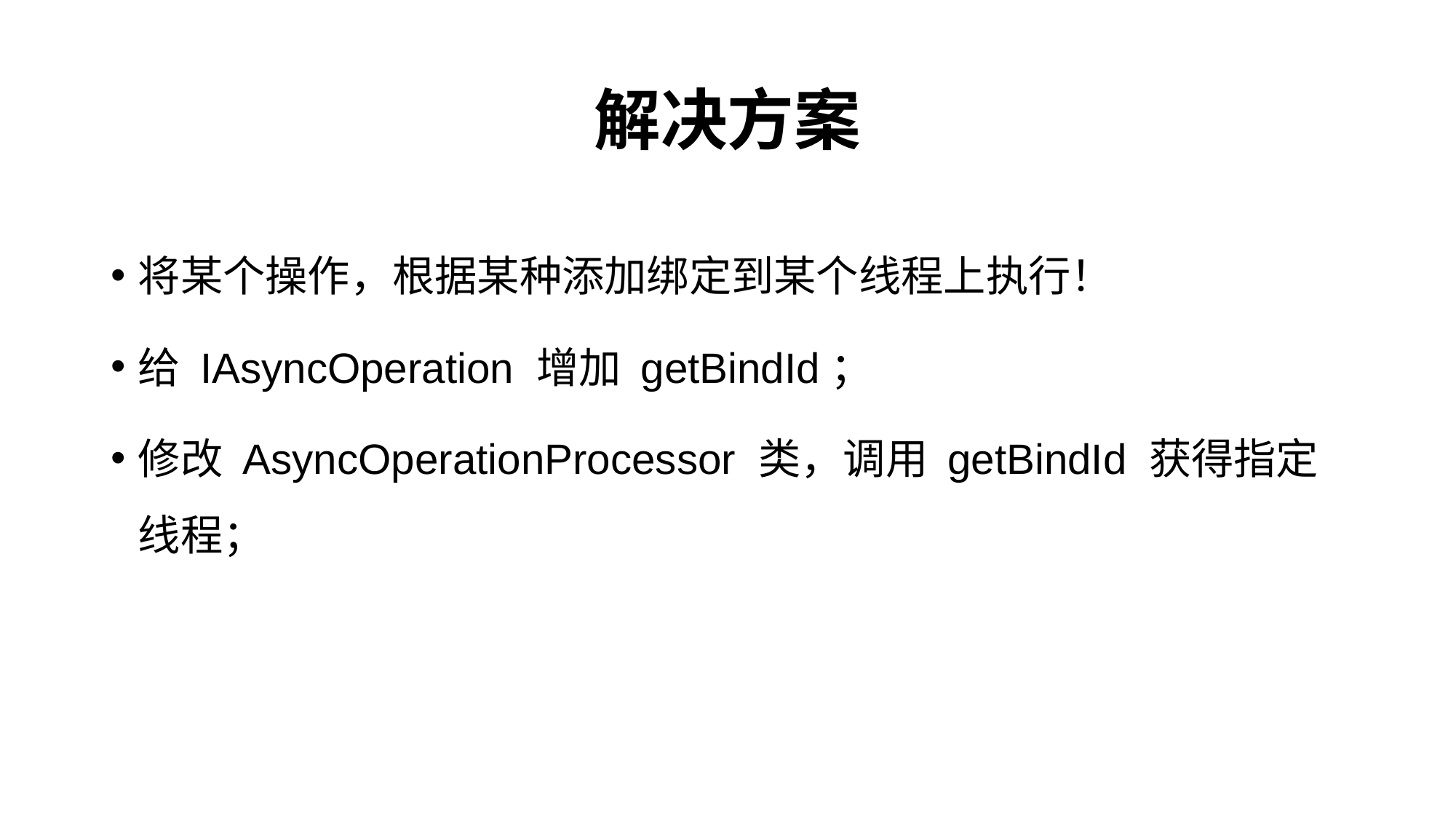

# 解决方案
将某个操作，根据某种添加绑定到某个线程上执行！
给 IAsyncOperation 增加 getBindId；
修改 AsyncOperationProcessor 类，调用 getBindId 获得指定线程；